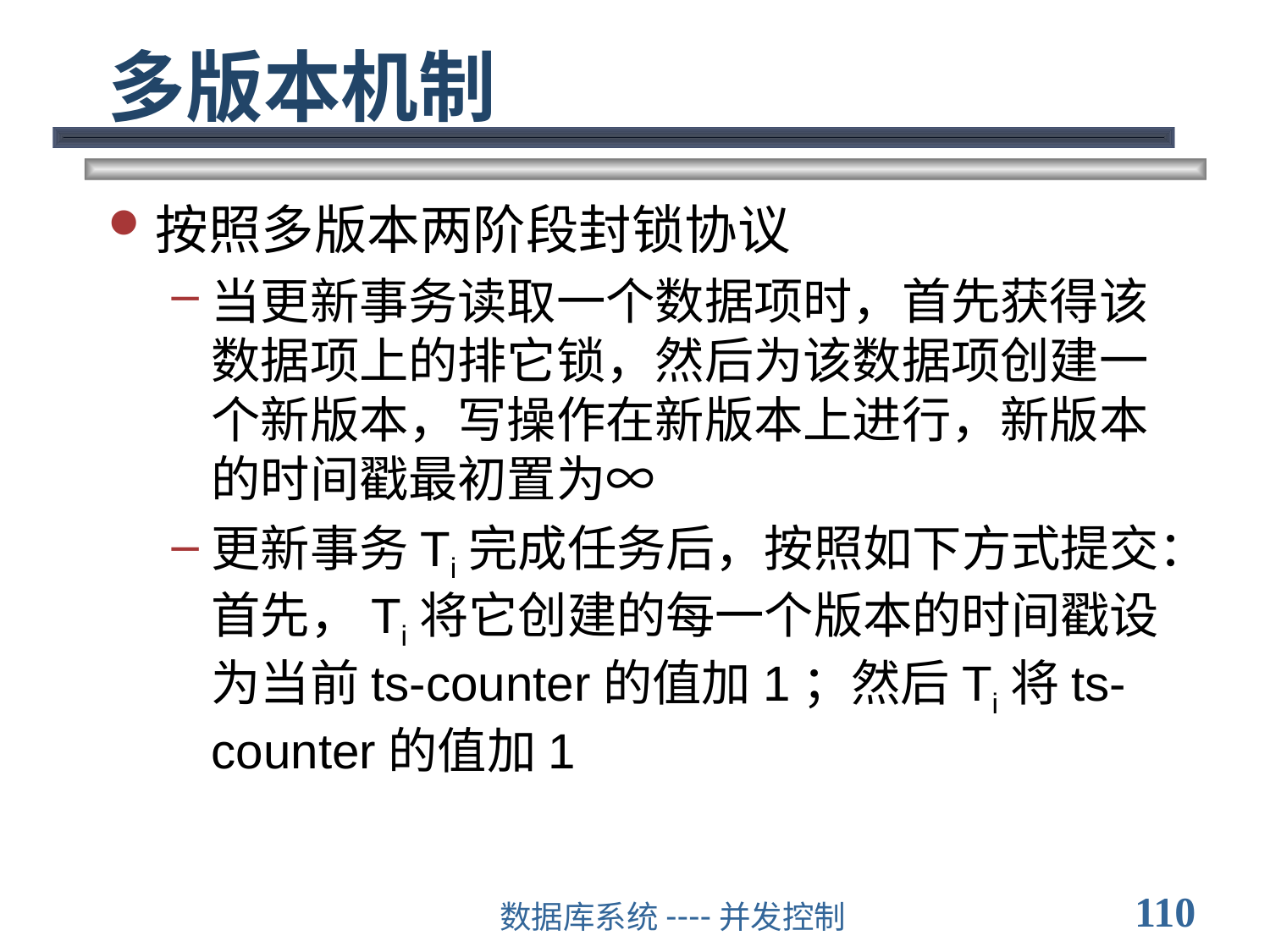

# 多版本机制
按照多版本两阶段封锁协议
当更新事务读取一个数据项时，首先获得该数据项上的排它锁，然后为该数据项创建一个新版本，写操作在新版本上进行，新版本的时间戳最初置为∞
更新事务Ti完成任务后，按照如下方式提交：首先，Ti将它创建的每一个版本的时间戳设为当前ts-counter的值加1；然后Ti将ts-counter的值加1
110
数据库系统----并发控制